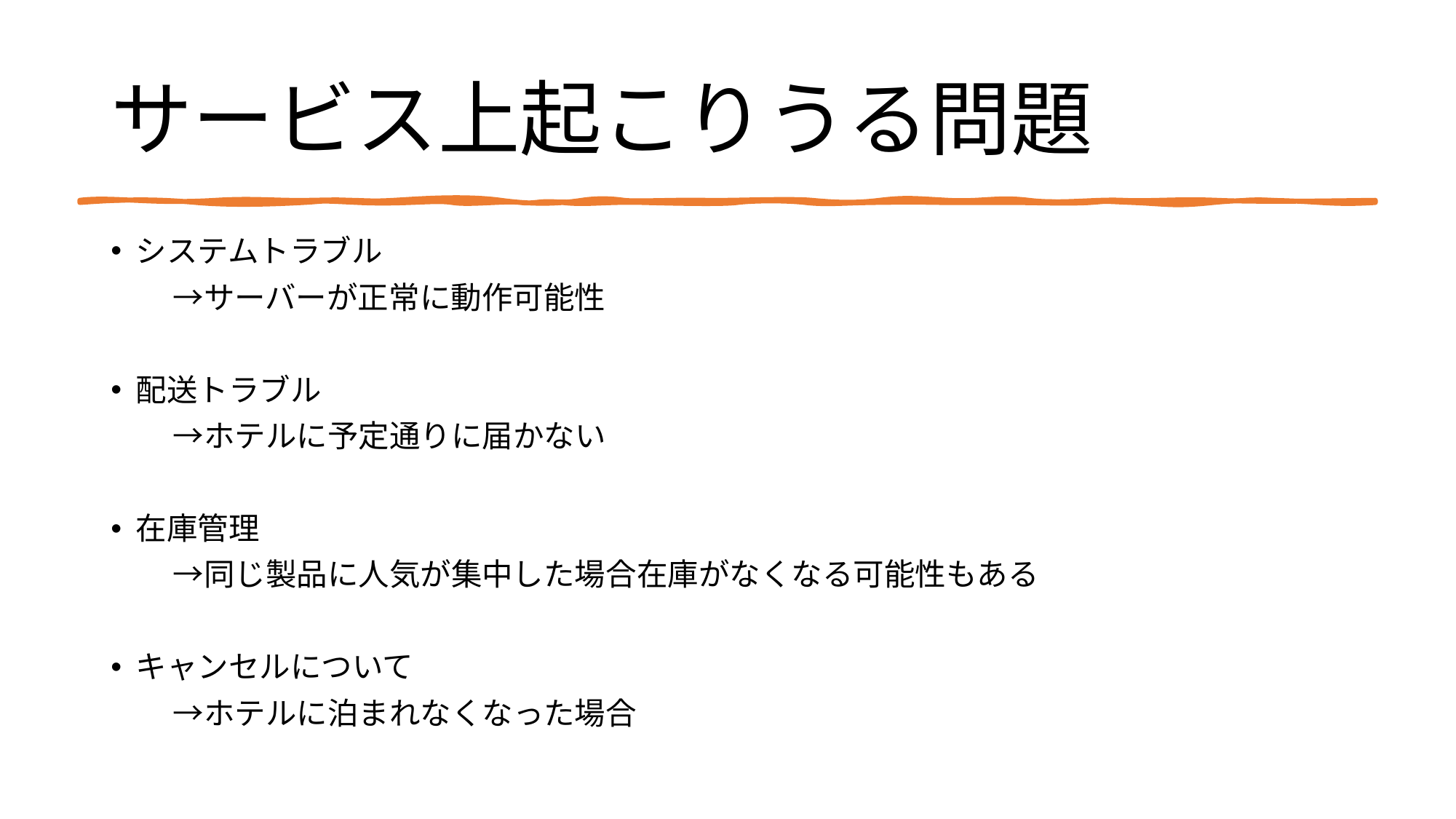

# サービス上起こりうる問題

システムトラブル
　　→サーバーが正常に動作可能性

配送トラブル
　　→ホテルに予定通りに届かない

在庫管理
　　→同じ製品に人気が集中した場合在庫がなくなる可能性もある

キャンセルについて
　　→ホテルに泊まれなくなった場合